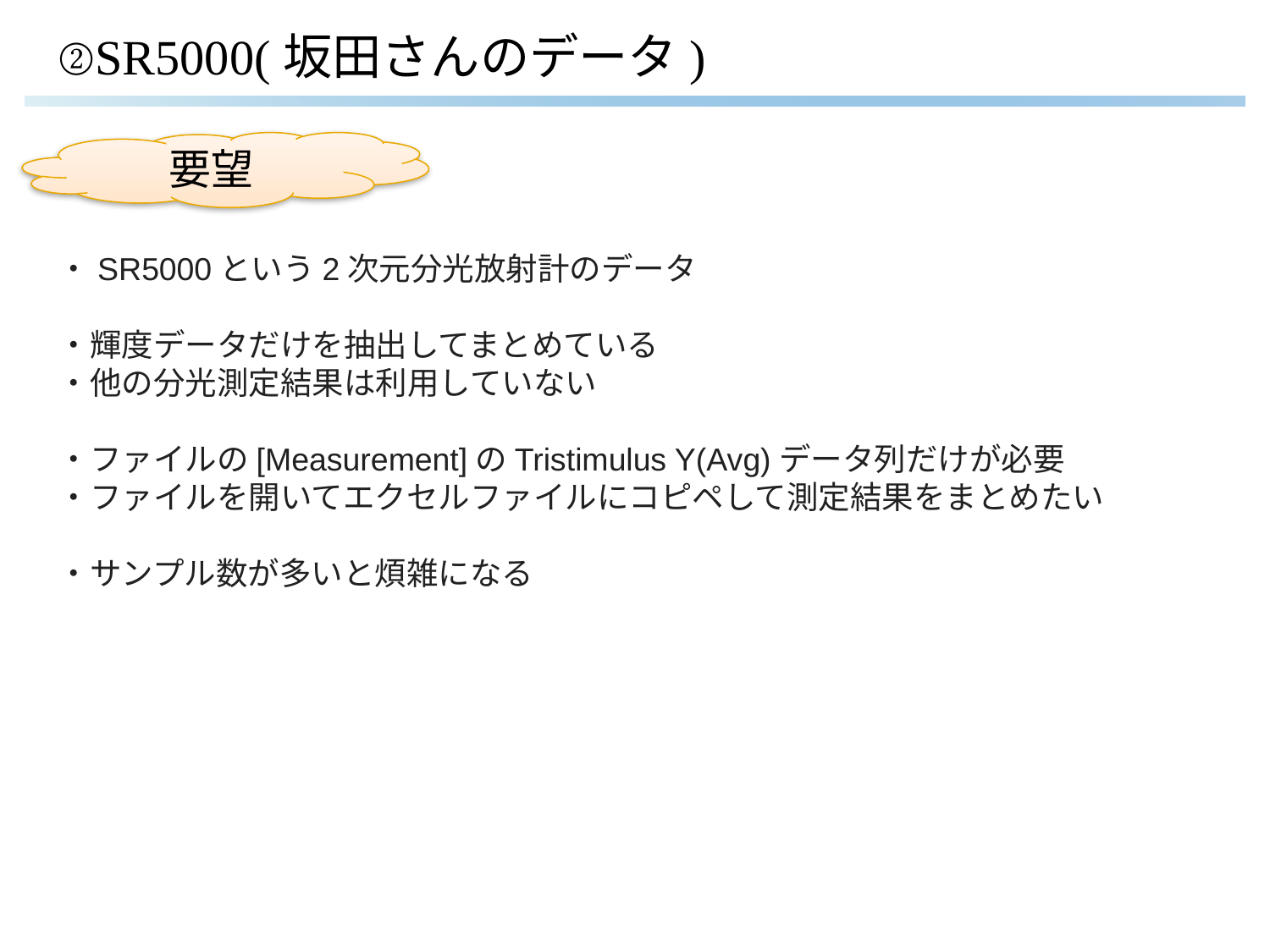

# ②SR5000(坂田さんのデータ)
要望
・SR5000という2次元分光放射計のデータ

・輝度データだけを抽出してまとめている
・他の分光測定結果は利用していない

・ファイルの[Measurement]のTristimulus Y(Avg)データ列だけが必要
・ファイルを開いてエクセルファイルにコピペして測定結果をまとめたい

・サンプル数が多いと煩雑になる